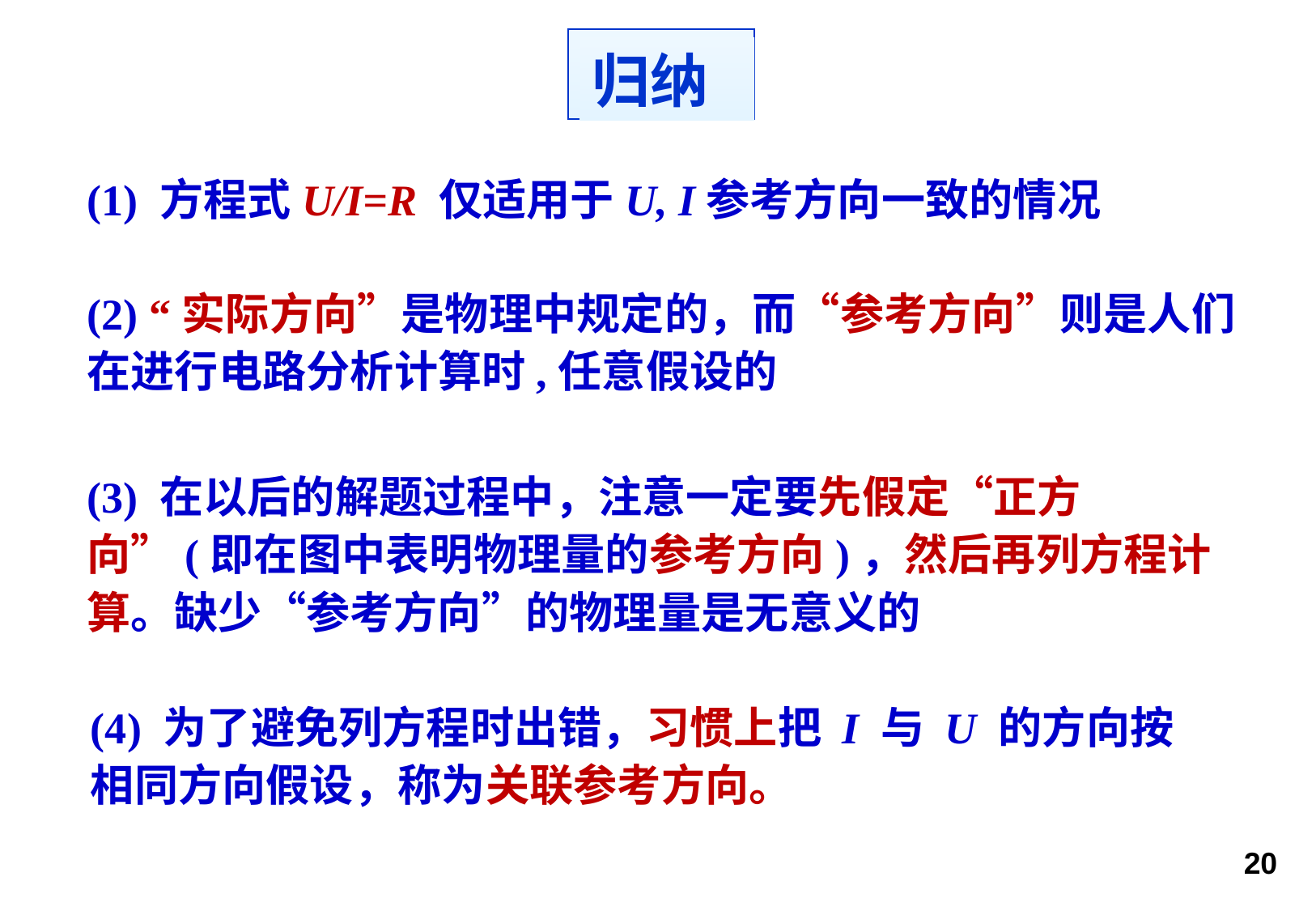

归纳
(1) 方程式U/I=R 仅适用于U, I参考方向一致的情况
(2) “实际方向”是物理中规定的，而“参考方向”则是人们在进行电路分析计算时,任意假设的
(3) 在以后的解题过程中，注意一定要先假定“正方向”(即在图中表明物理量的参考方向)，然后再列方程计算。缺少“参考方向”的物理量是无意义的
(4) 为了避免列方程时出错，习惯上把 I 与 U 的方向按相同方向假设，称为关联参考方向。